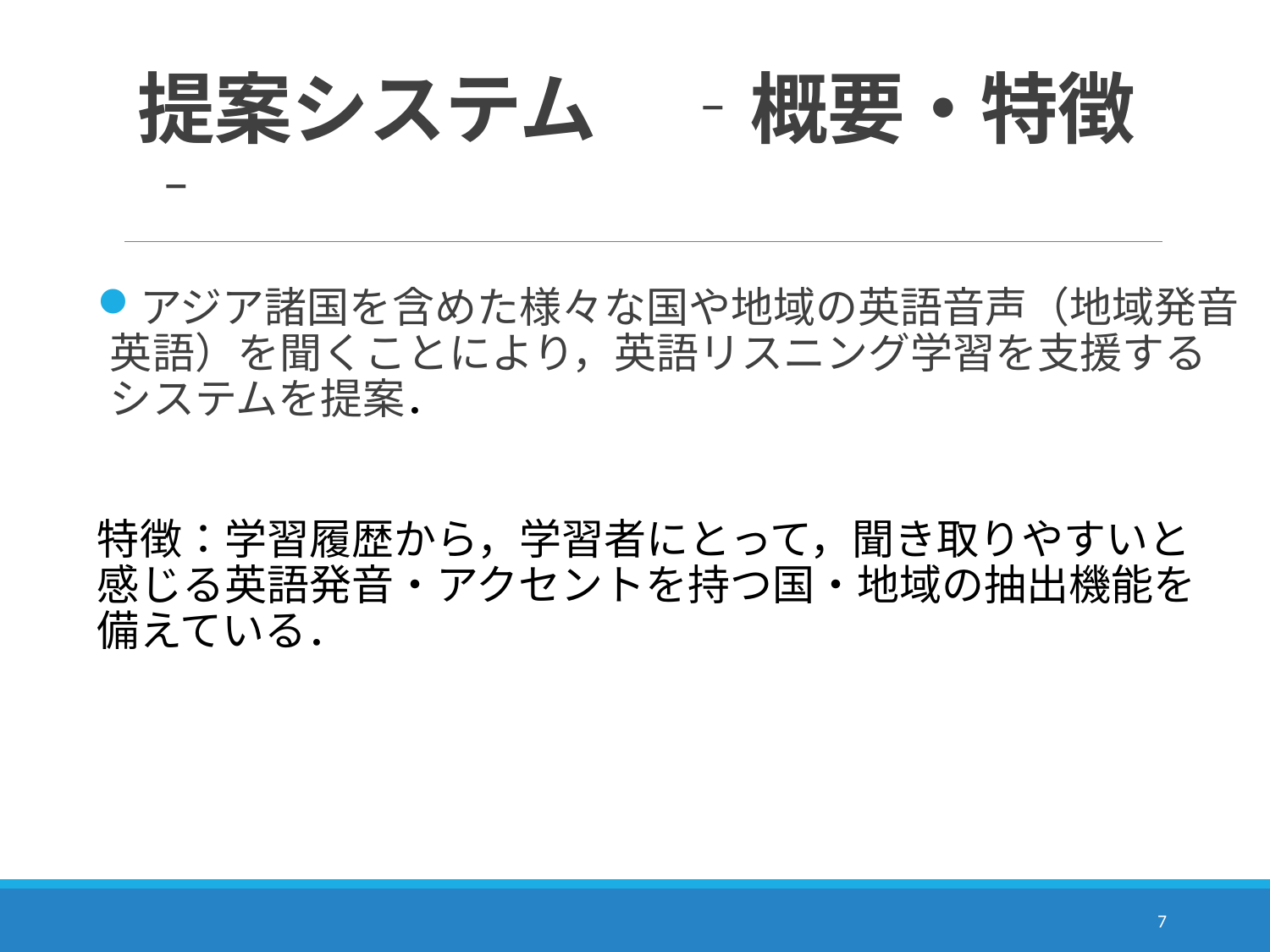

# 提案システム　‐概要・特徴‐
アジア諸国を含めた様々な国や地域の英語音声（地域発音英語）を聞くことにより，英語リスニング学習を支援するシステムを提案．

特徴：学習履歴から，学習者にとって，聞き取りやすいと　感じる英語発音・アクセントを持つ国・地域の抽出機能を　備えている．

7